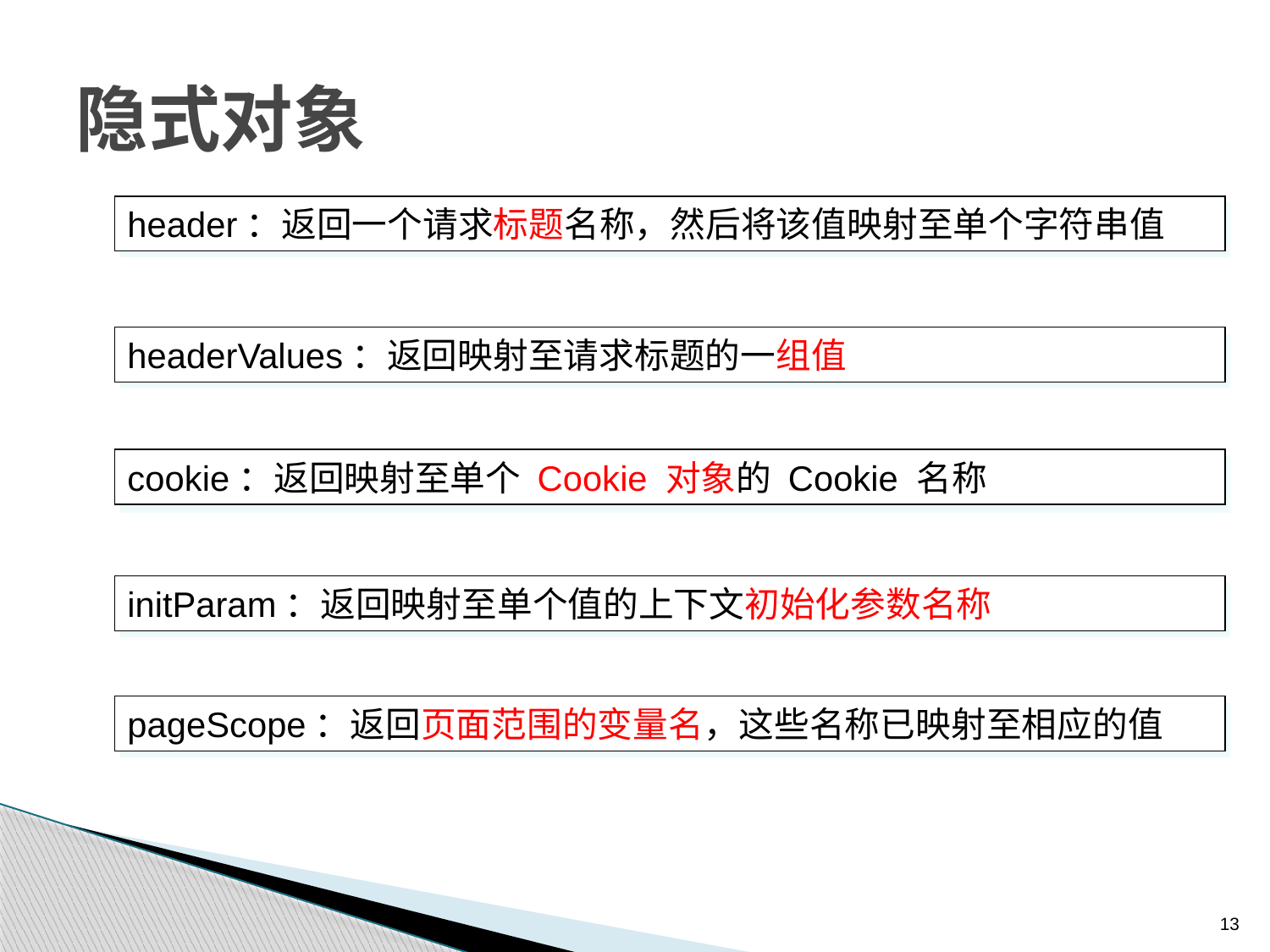

# 隐式对象
header：返回一个请求标题名称，然后将该值映射至单个字符串值
headerValues：返回映射至请求标题的一组值
cookie：返回映射至单个 Cookie 对象的 Cookie 名称
initParam：返回映射至单个值的上下文初始化参数名称
pageScope：返回页面范围的变量名，这些名称已映射至相应的值
13